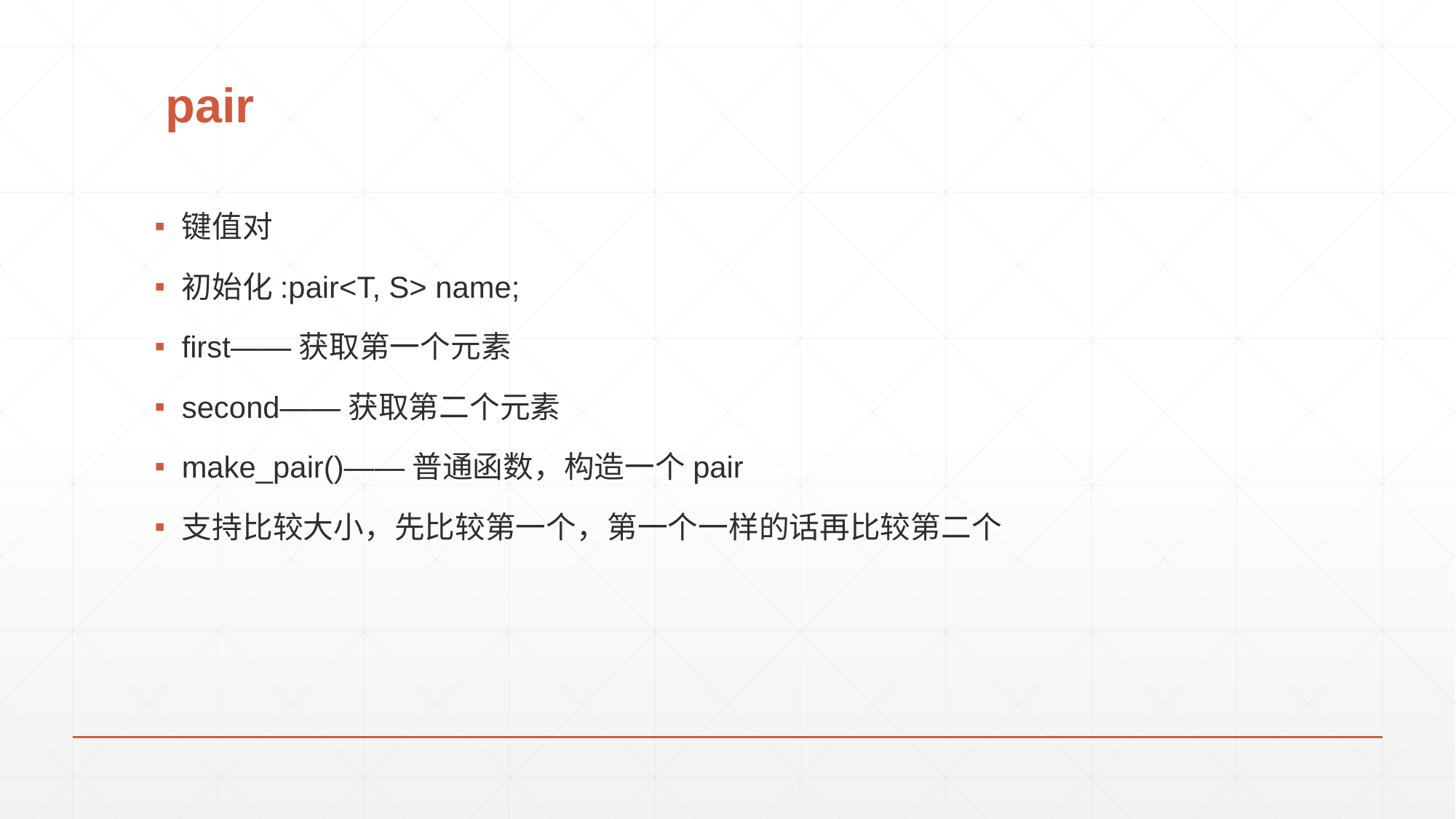

# pair
键值对
初始化:pair<T, S> name;
first——获取第一个元素
second——获取第二个元素
make_pair()——普通函数，构造一个pair
支持比较大小，先比较第一个，第一个一样的话再比较第二个